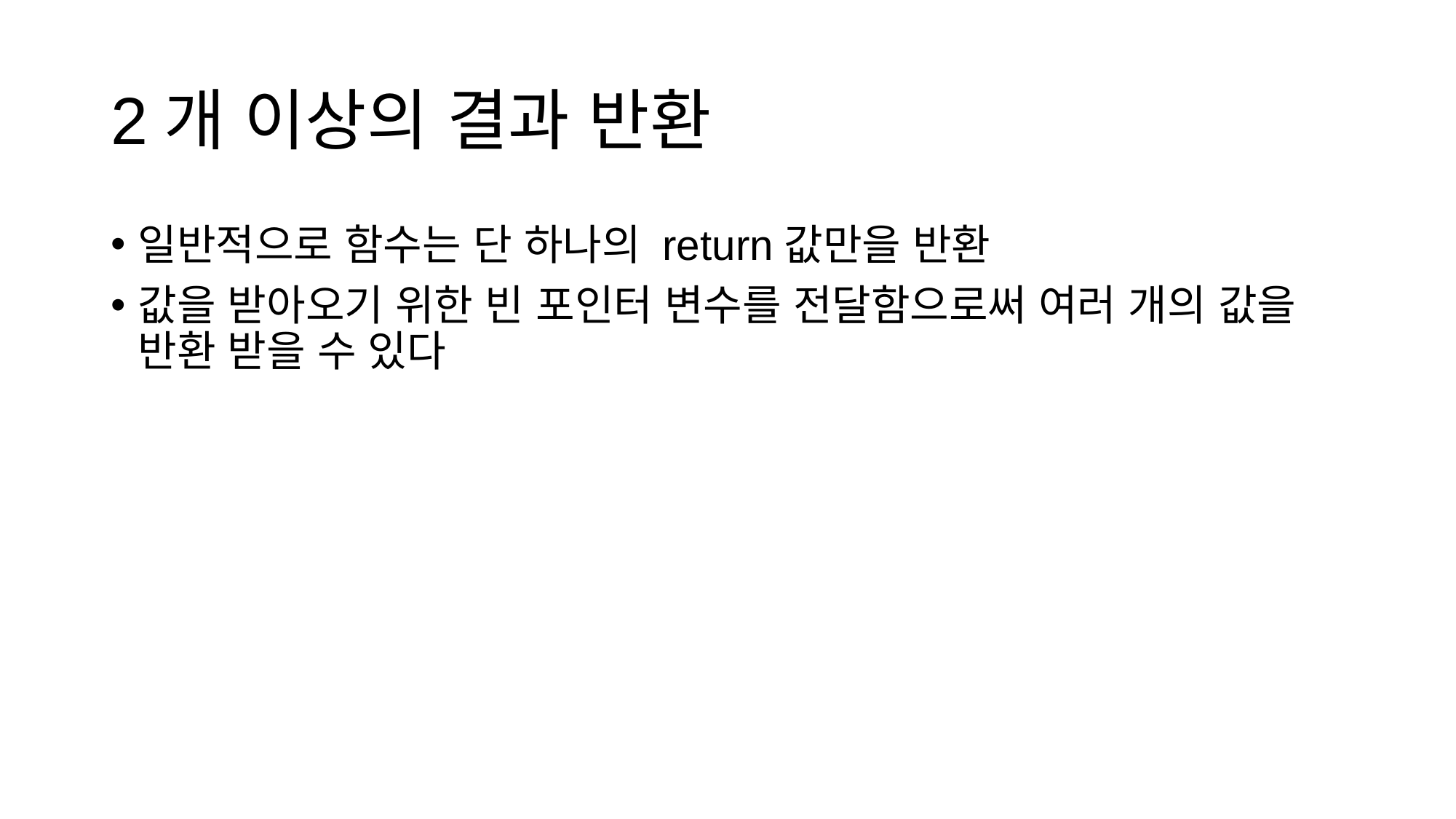

2개 이상의 결과 반환
일반적으로 함수는 단 하나의 return값만을 반환
값을 받아오기 위한 빈 포인터 변수를 전달함으로써 여러 개의 값을 반환 받을 수 있다